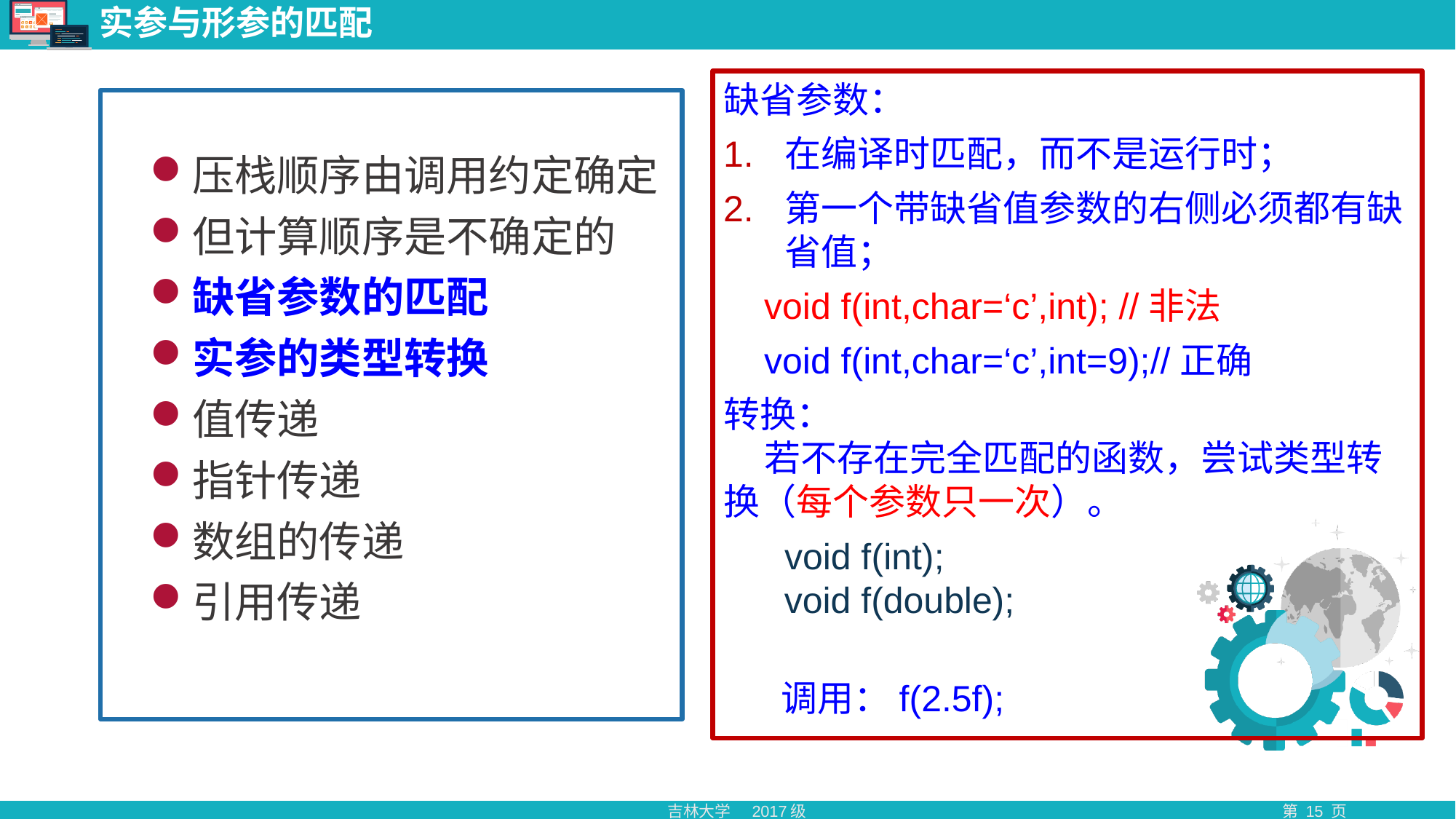

# 实参与形参的匹配
缺省参数：
在编译时匹配，而不是运行时；
第一个带缺省值参数的右侧必须都有缺省值；
    void f(int,char=‘c’,int); //非法
    void f(int,char=‘c’,int=9);//正确
转换：
     若不存在完全匹配的函数，尝试类型转换（每个参数只一次）。
      void f(int);
      void f(double);
      调用：f(2.5f);

压栈顺序由调用约定确定
但计算顺序是不确定的
缺省参数的匹配
实参的类型转换
值传递
指针传递
数组的传递
引用传递